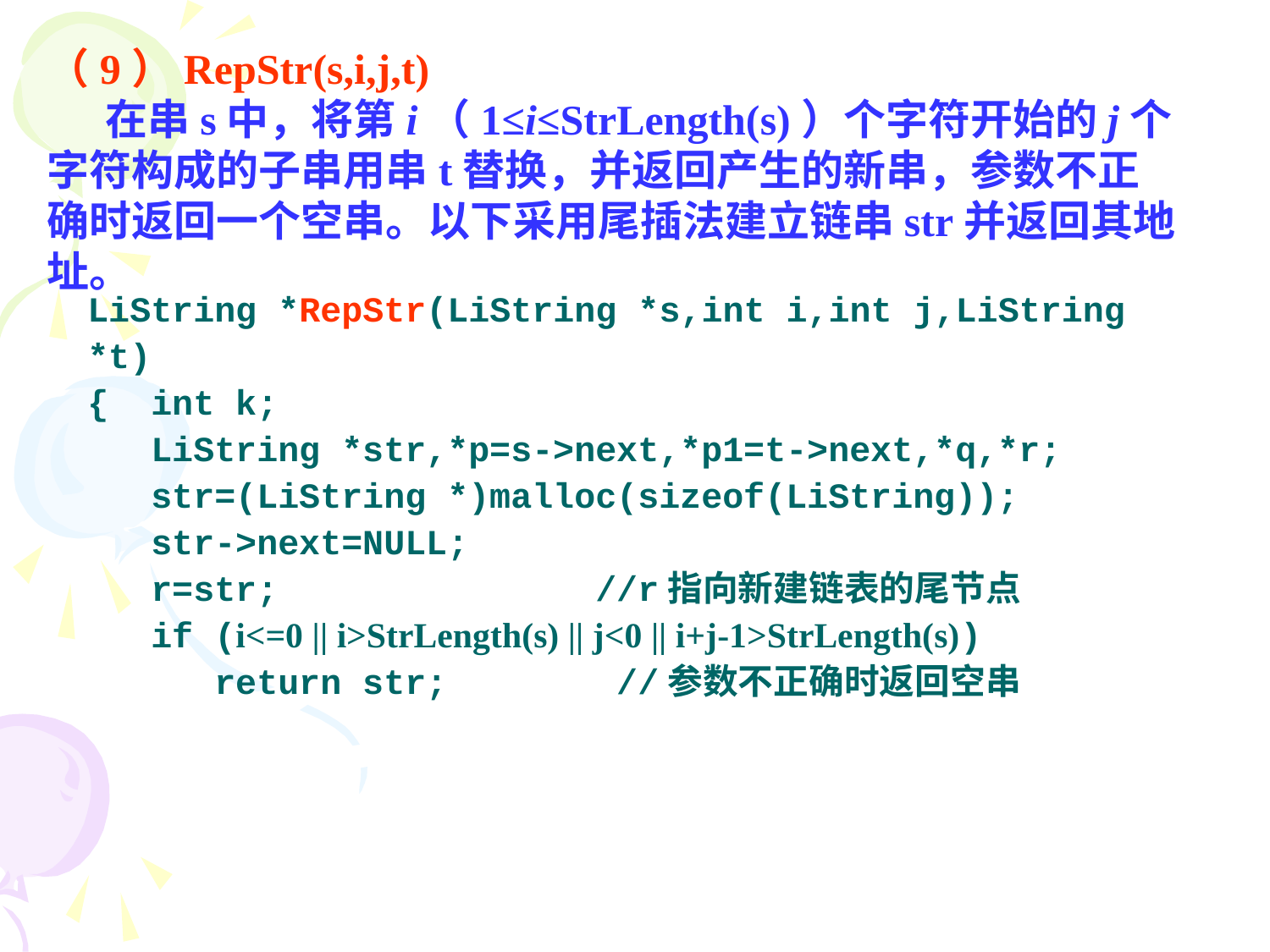

（9）RepStr(s,i,j,t)
     在串s中，将第i（1≤i≤StrLength(s)）个字符开始的j个字符构成的子串用串t替换，并返回产生的新串，参数不正确时返回一个空串。以下采用尾插法建立链串str并返回其地址。
LiString *RepStr(LiString *s,int i,int j,LiString *t)
{  int k;
   LiString *str,*p=s->next,*p1=t->next,*q,*r;
   str=(LiString *)malloc(sizeof(LiString));
   str->next=NULL;
   r=str;			//r指向新建链表的尾节点
   if (i<=0 || i>StrLength(s) || j<0 || i+j-1>StrLength(s))
 	return str;		 //参数不正确时返回空串